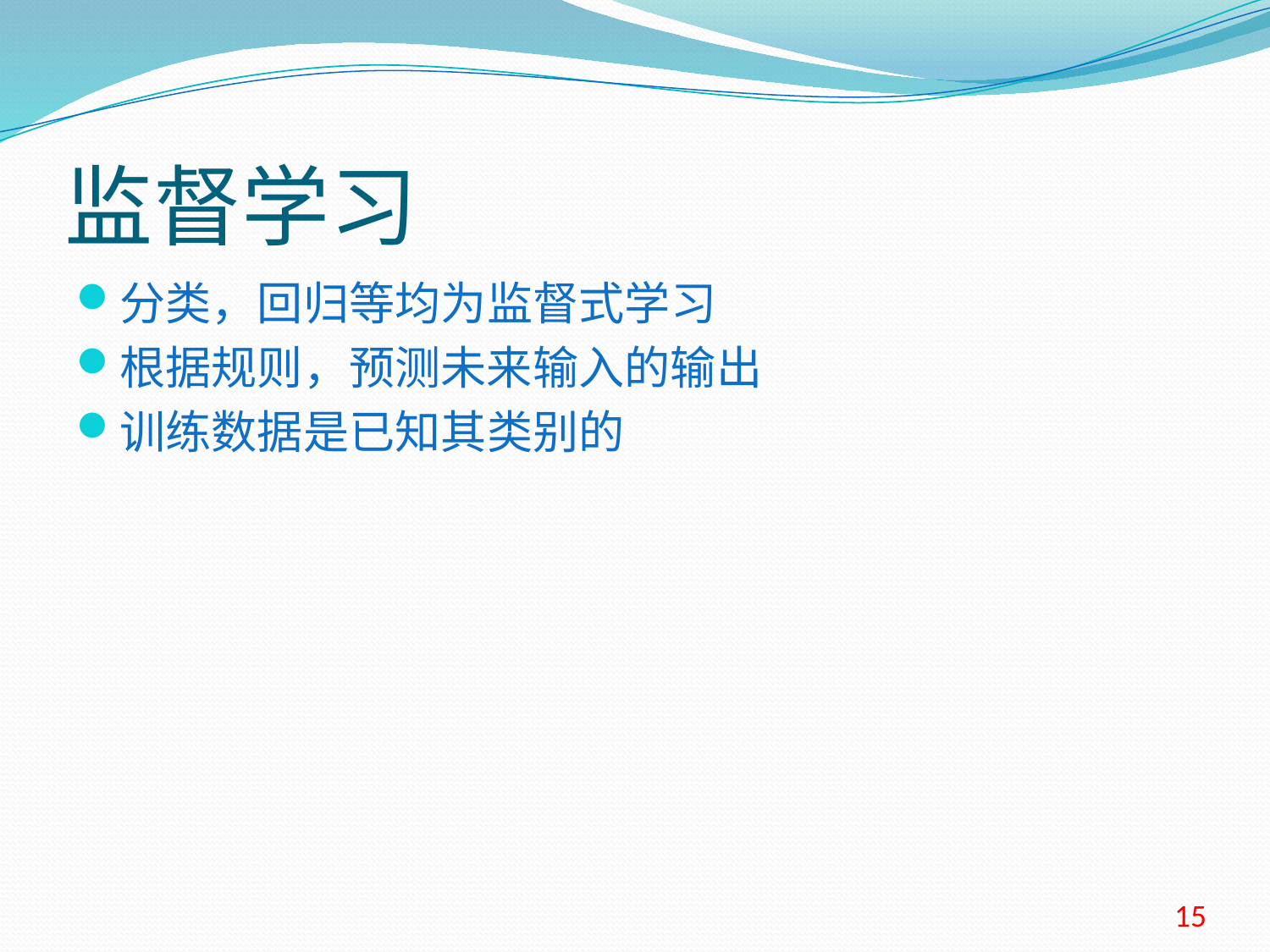

# 监督学习
分类，回归等均为监督式学习
根据规则，预测未来输入的输出
训练数据是已知其类别的
15